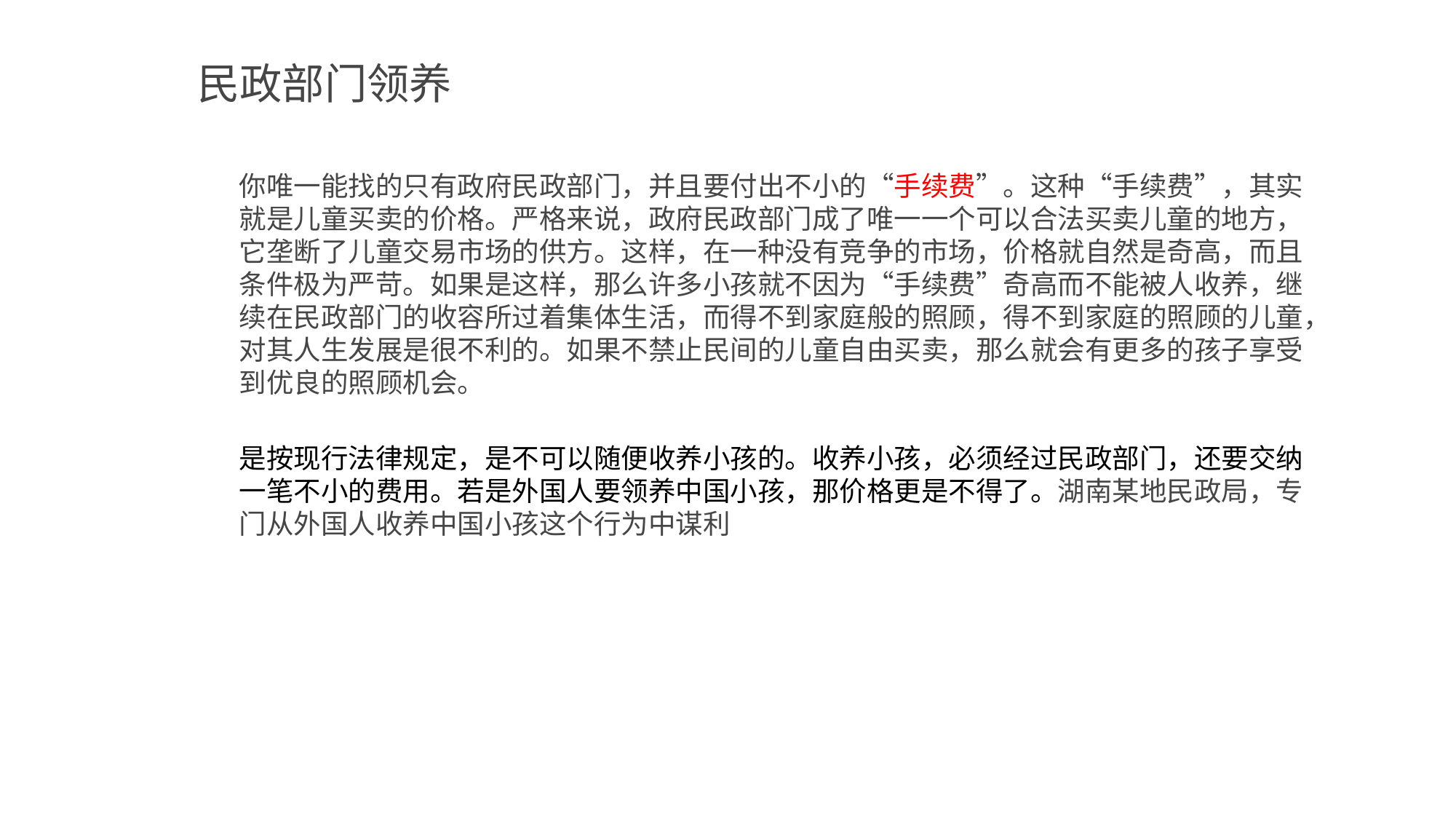

民政部门领养
你唯一能找的只有政府民政部门，并且要付出不小的“手续费”。这种“手续费”，其实就是儿童买卖的价格。严格来说，政府民政部门成了唯一一个可以合法买卖儿童的地方，它垄断了儿童交易市场的供方。这样，在一种没有竞争的市场，价格就自然是奇高，而且条件极为严苛。如果是这样，那么许多小孩就不因为“手续费”奇高而不能被人收养，继续在民政部门的收容所过着集体生活，而得不到家庭般的照顾，得不到家庭的照顾的儿童，对其人生发展是很不利的。如果不禁止民间的儿童自由买卖，那么就会有更多的孩子享受到优良的照顾机会。
是按现行法律规定，是不可以随便收养小孩的。收养小孩，必须经过民政部门，还要交纳一笔不小的费用。若是外国人要领养中国小孩，那价格更是不得了。湖南某地民政局，专门从外国人收养中国小孩这个行为中谋利